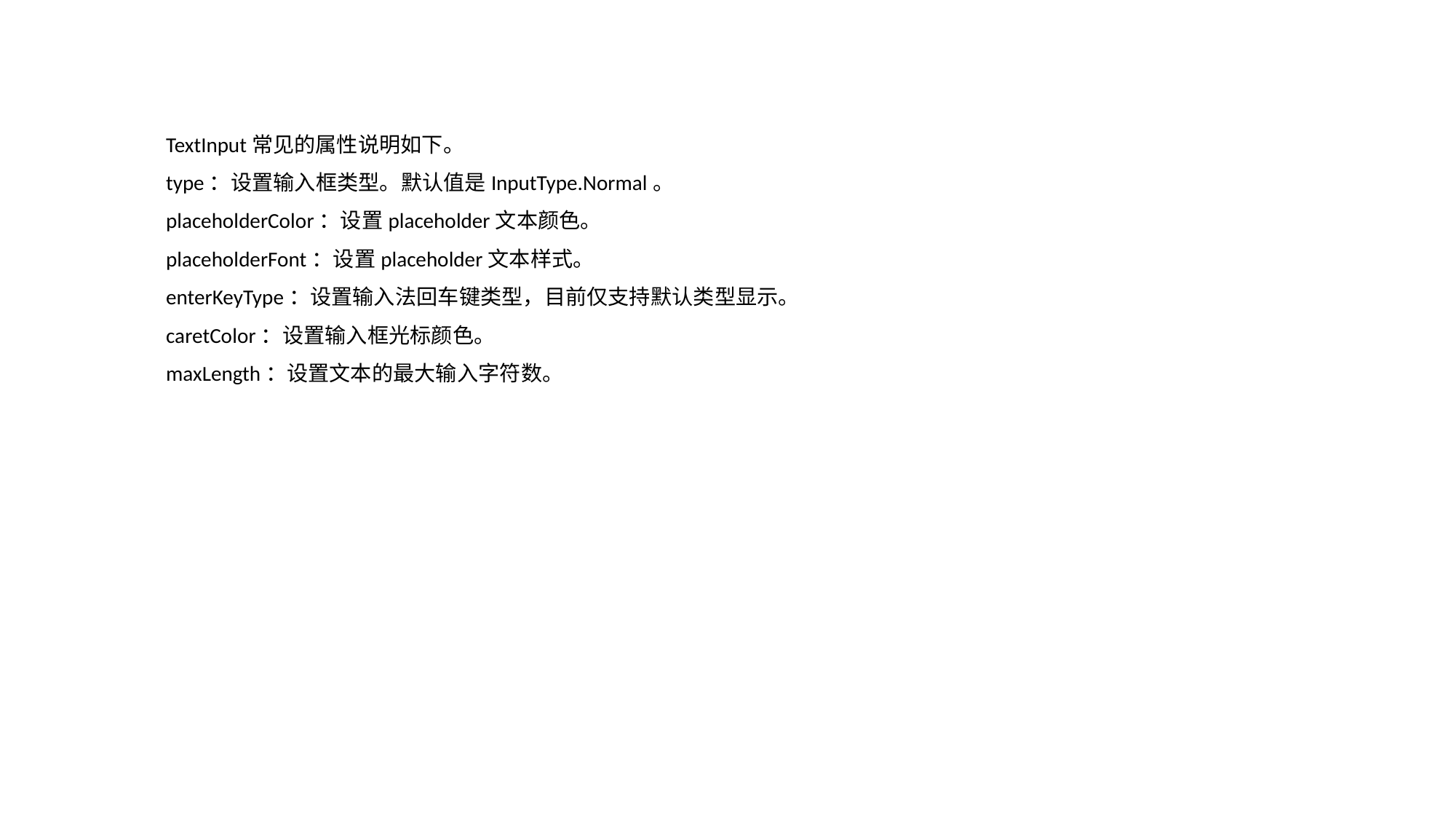

TextInput常见的属性说明如下。
type：设置输入框类型。默认值是InputType.Normal。
placeholderColor：设置placeholder文本颜色。
placeholderFont：设置placeholder文本样式。
enterKeyType：设置输入法回车键类型，目前仅支持默认类型显示。
caretColor：设置输入框光标颜色。
maxLength：设置文本的最大输入字符数。